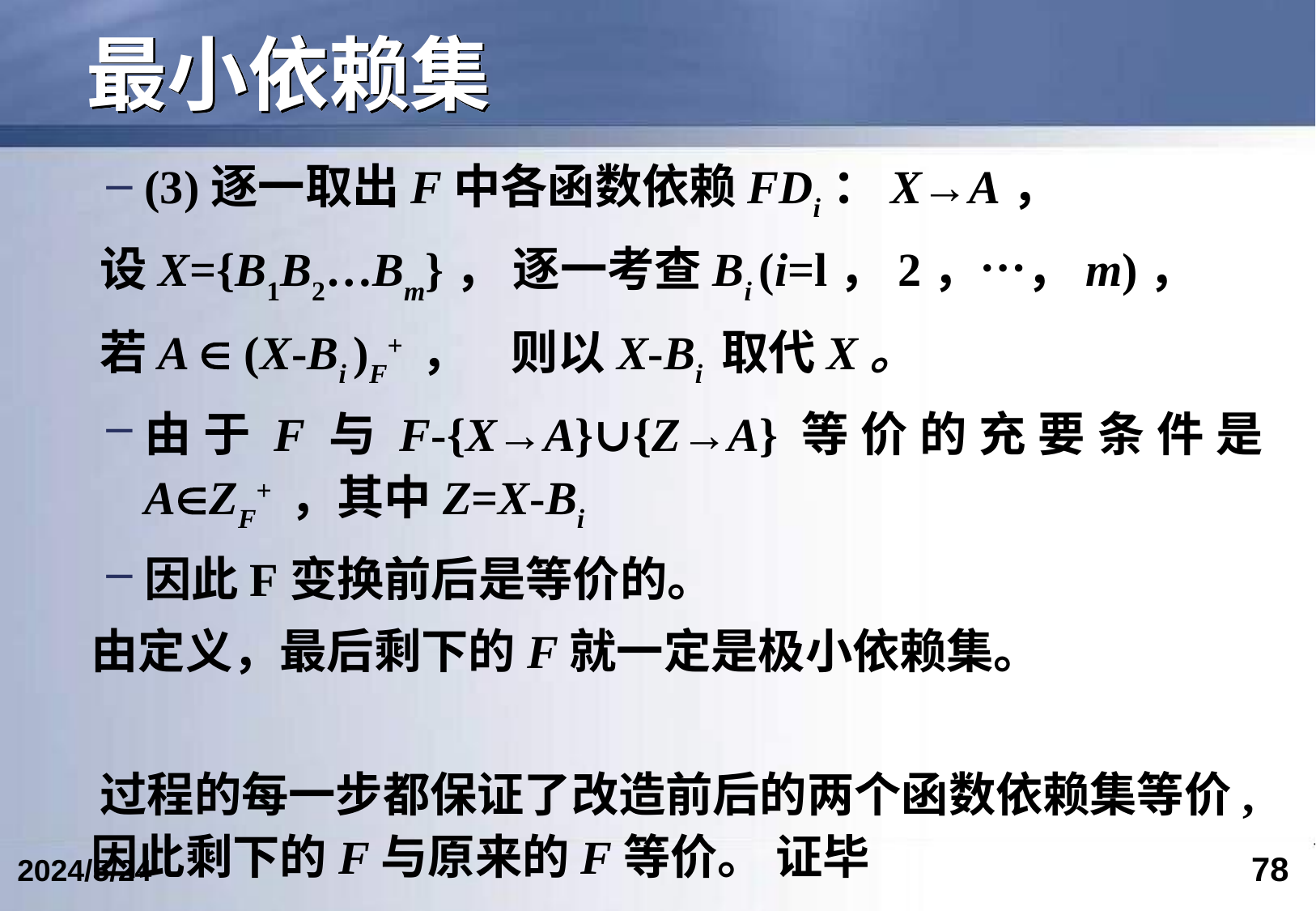

# 最小依赖集
(3)逐一取出F中各函数依赖FDi：X→A，
    设X={B1B2…Bm}， 逐一考查Bi (i=l，2，…，m)，
    若A ∈ (X-Bi )F+ ，    则以X-Bi 取代X。
由于F与F-{X→A}∪{Z→A}等价的充要条件是A∈ZF+ ，其中Z=X-Bi
因此F变换前后是等价的。
	由定义，最后剩下的F就一定是极小依赖集。

    过程的每一步都保证了改造前后的两个函数依赖集等价,因此剩下的F与原来的F等价。 证毕
78
2024/5/24